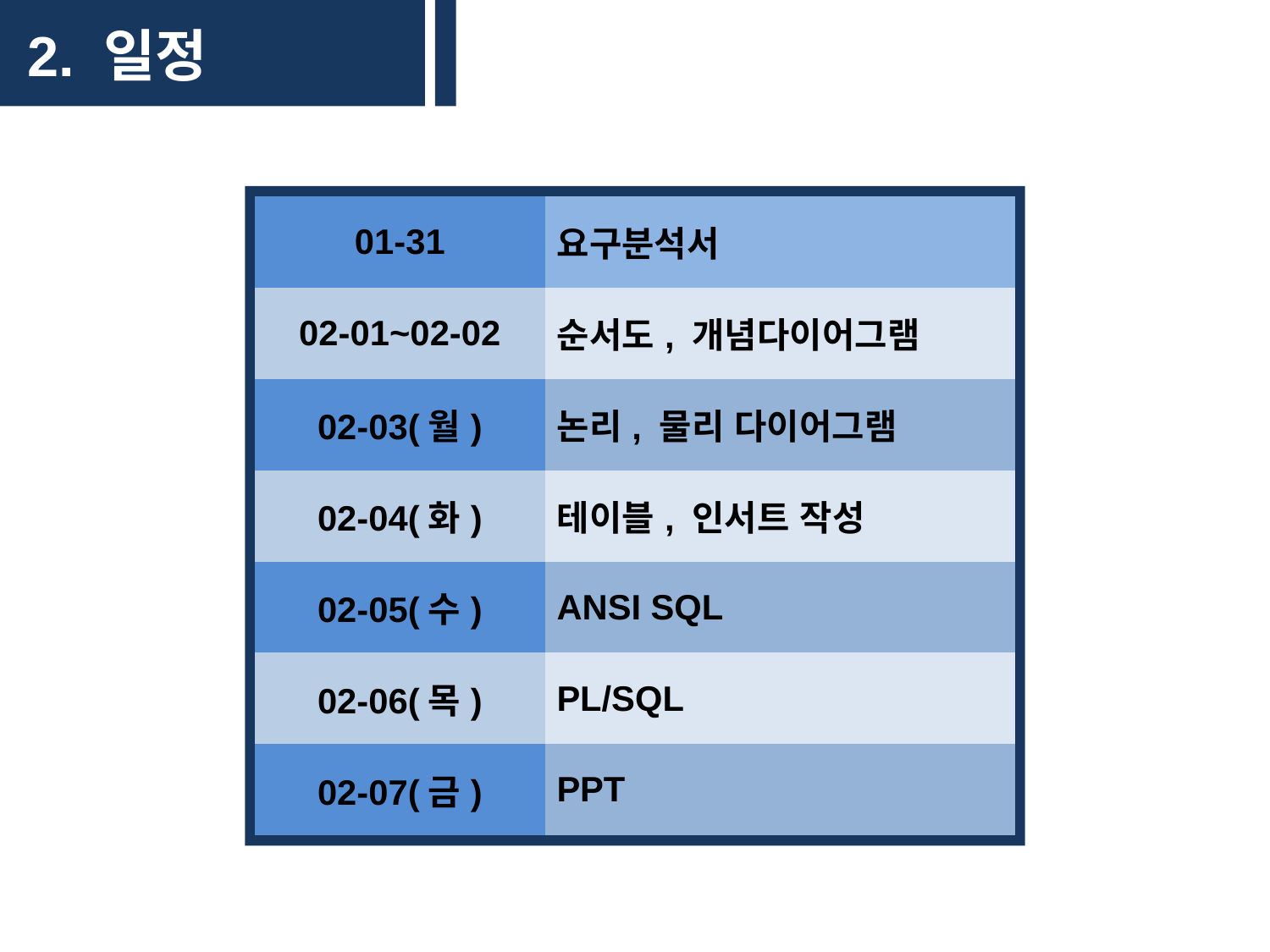

2. 일정

| 01-31 | 요구분석서 |
| --- | --- |
| 02-01~02-02 | 순서도, 개념다이어그램 |
| 02-03(월) | 논리, 물리 다이어그램 |
| 02-04(화) | 테이블, 인서트 작성 |
| 02-05(수) | ANSI SQL |
| 02-06(목) | PL/SQL |
| 02-07(금) | PPT |